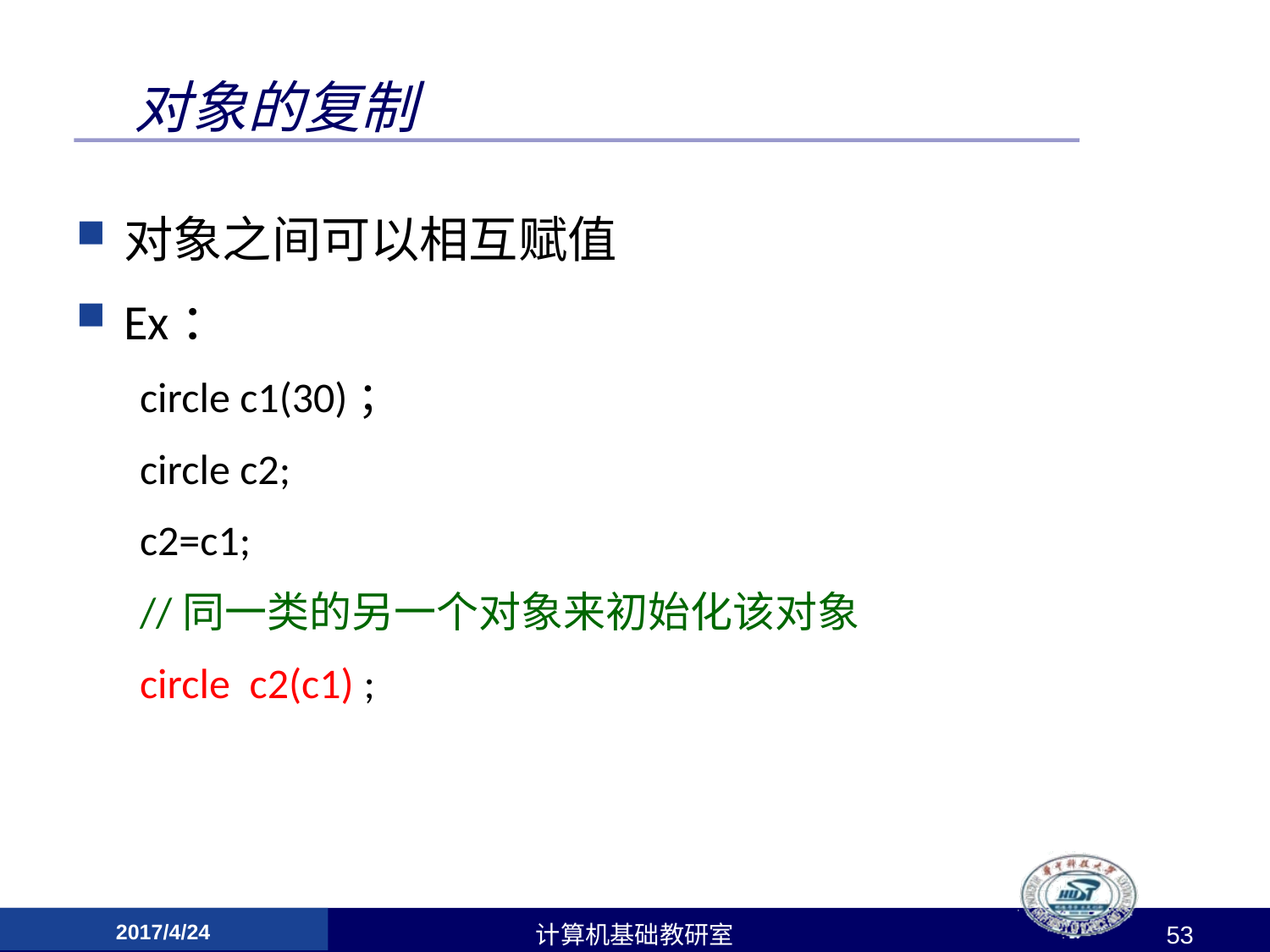

# 对象的复制
对象之间可以相互赋值
Ex：
circle c1(30)；
circle c2;
c2=c1;
//同一类的另一个对象来初始化该对象
circle  c2(c1) ;
2017/4/24
计算机基础教研室
53